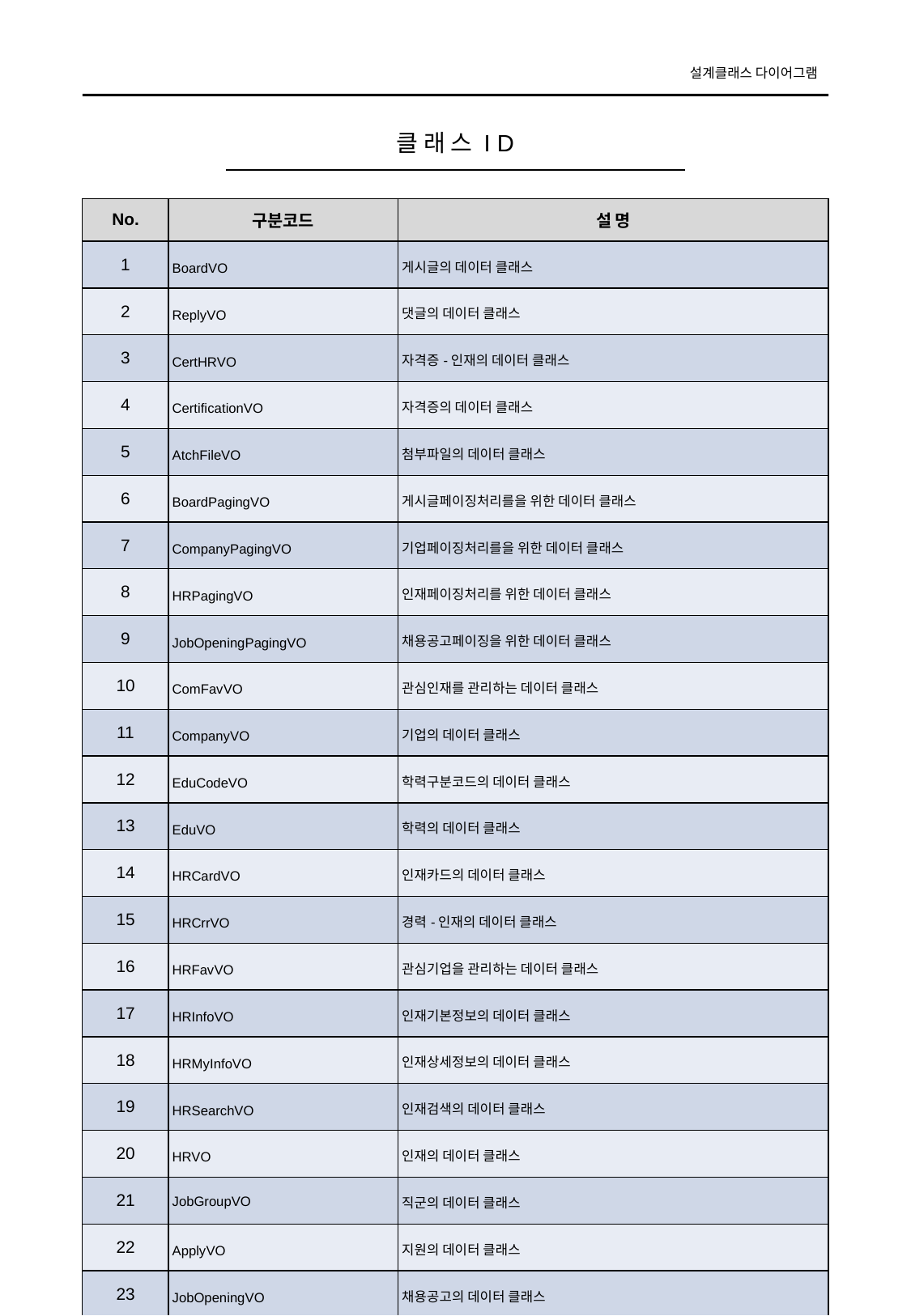

# 클 래 스 I D
| No. | 구분코드 | 설 명 |
| --- | --- | --- |
| 1 | BoardVO | 게시글의 데이터 클래스 |
| 2 | ReplyVO | 댓글의 데이터 클래스 |
| 3 | CertHRVO | 자격증-인재의 데이터 클래스 |
| 4 | CertificationVO | 자격증의 데이터 클래스 |
| 5 | AtchFileVO | 첨부파일의 데이터 클래스 |
| 6 | BoardPagingVO | 게시글페이징처리를을 위한 데이터 클래스 |
| 7 | CompanyPagingVO | 기업페이징처리를을 위한 데이터 클래스 |
| 8 | HRPagingVO | 인재페이징처리를 위한 데이터 클래스 |
| 9 | JobOpeningPagingVO | 채용공고페이징을 위한 데이터 클래스 |
| 10 | ComFavVO | 관심인재를 관리하는 데이터 클래스 |
| 11 | CompanyVO | 기업의 데이터 클래스 |
| 12 | EduCodeVO | 학력구분코드의 데이터 클래스 |
| 13 | EduVO | 학력의 데이터 클래스 |
| 14 | HRCardVO | 인재카드의 데이터 클래스 |
| 15 | HRCrrVO | 경력-인재의 데이터 클래스 |
| 16 | HRFavVO | 관심기업을 관리하는 데이터 클래스 |
| 17 | HRInfoVO | 인재기본정보의 데이터 클래스 |
| 18 | HRMyInfoVO | 인재상세정보의 데이터 클래스 |
| 19 | HRSearchVO | 인재검색의 데이터 클래스 |
| 20 | HRVO | 인재의 데이터 클래스 |
| 21 | JobGroupVO | 직군의 데이터 클래스 |
| 22 | ApplyVO | 지원의 데이터 클래스 |
| 23 | JobOpeningVO | 채용공고의 데이터 클래스 |
4